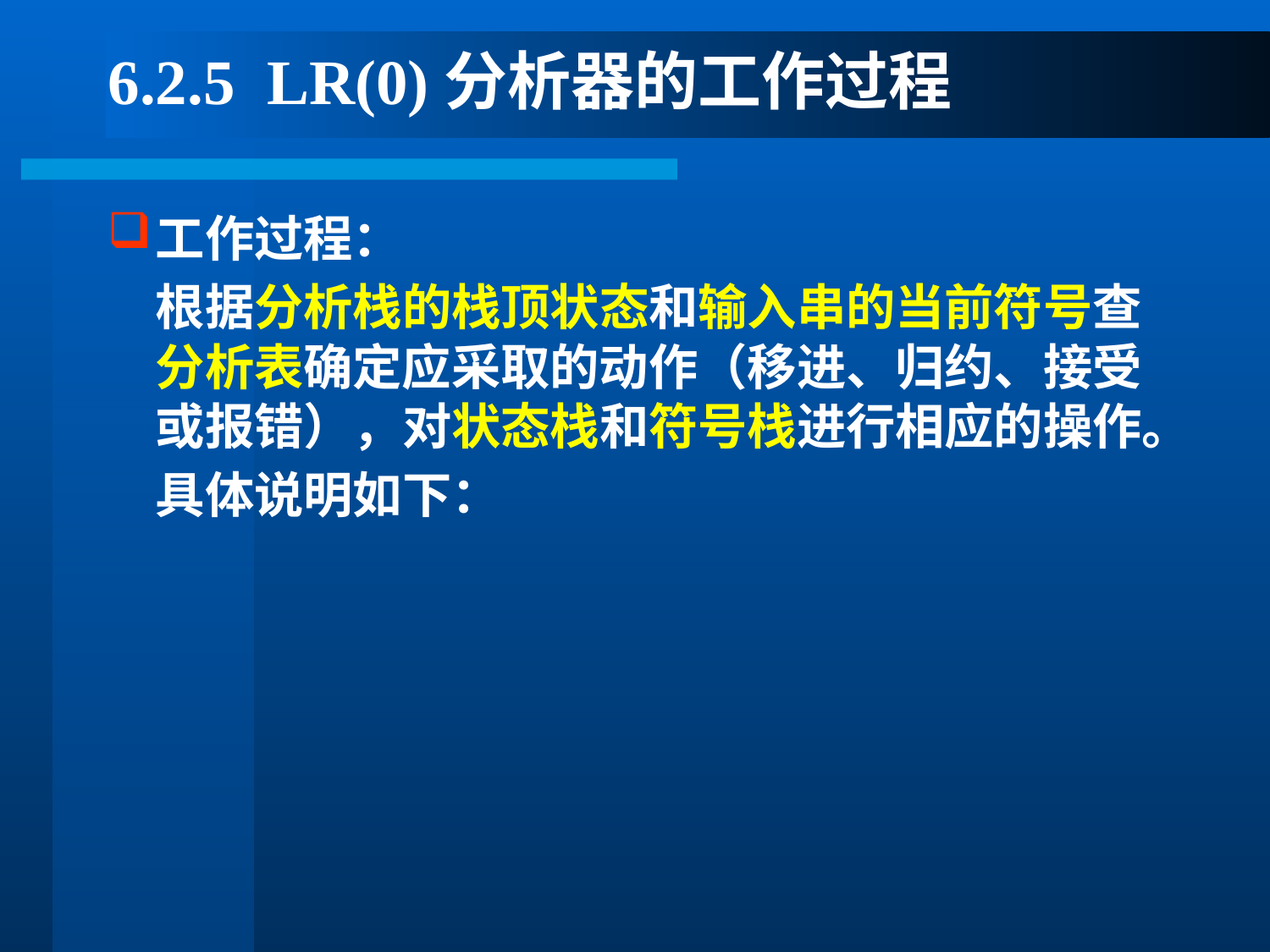

# 6.2.5  LR(0)分析器的工作过程
工作过程：
	根据分析栈的栈顶状态和输入串的当前符号查分析表确定应采取的动作（移进、归约、接受或报错），对状态栈和符号栈进行相应的操作。
	具体说明如下：